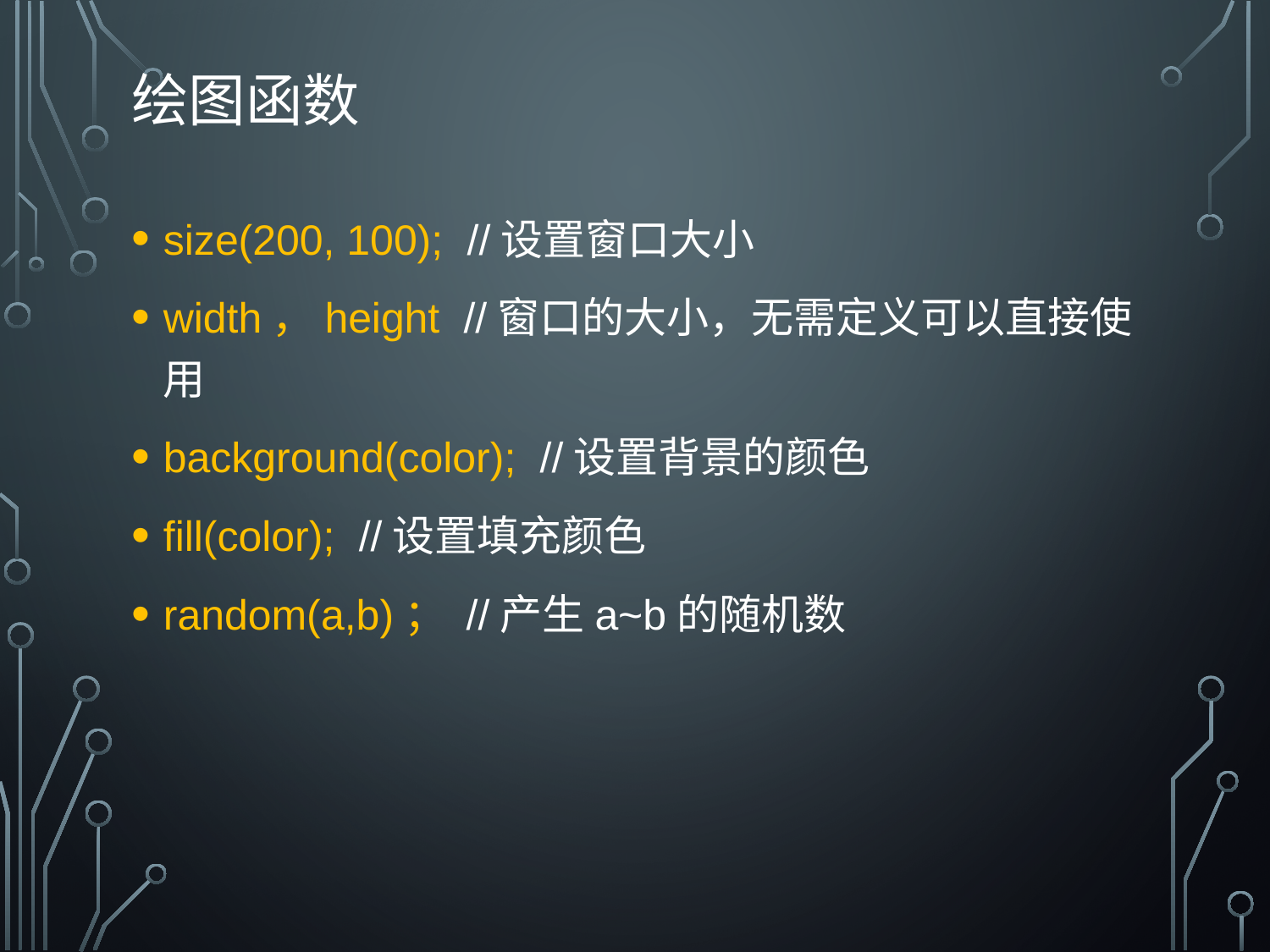

# 绘图函数
size(200, 100);  //设置窗口大小
width，height  //窗口的大小，无需定义可以直接使用
background(color);  //设置背景的颜色
fill(color);  //设置填充颜色
random(a,b)； //产生a~b的随机数